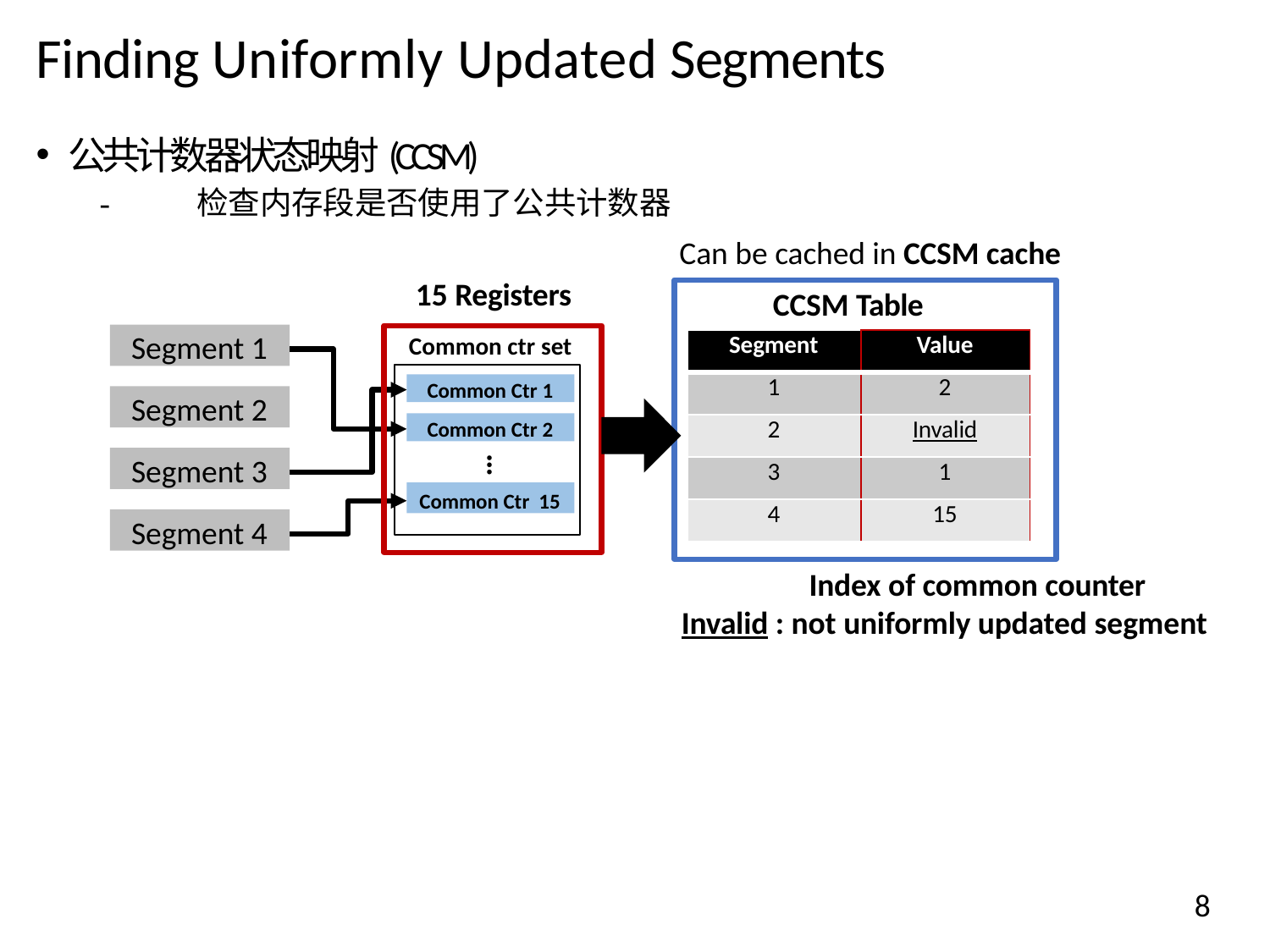

Finding Uniformly Updated Segments
公共计数器状态映射(CCSM)
-	检查内存段是否使用了公共计数器
Can be cached in CCSM cache
15 Registers

CCSM Table
Segment 1
Common ctr set
| Segment | Value |
| --- | --- |
| 1 | 2 |
| 2 | Invalid |
| 3 | 1 |
| 4 | 15 |

Common Ctr 1
Segment 2

Common Ctr 2
Segment 3
…
Common Ctr 15
Segment 4
Index of common counter  Invalid : not uniformly updated segment
8